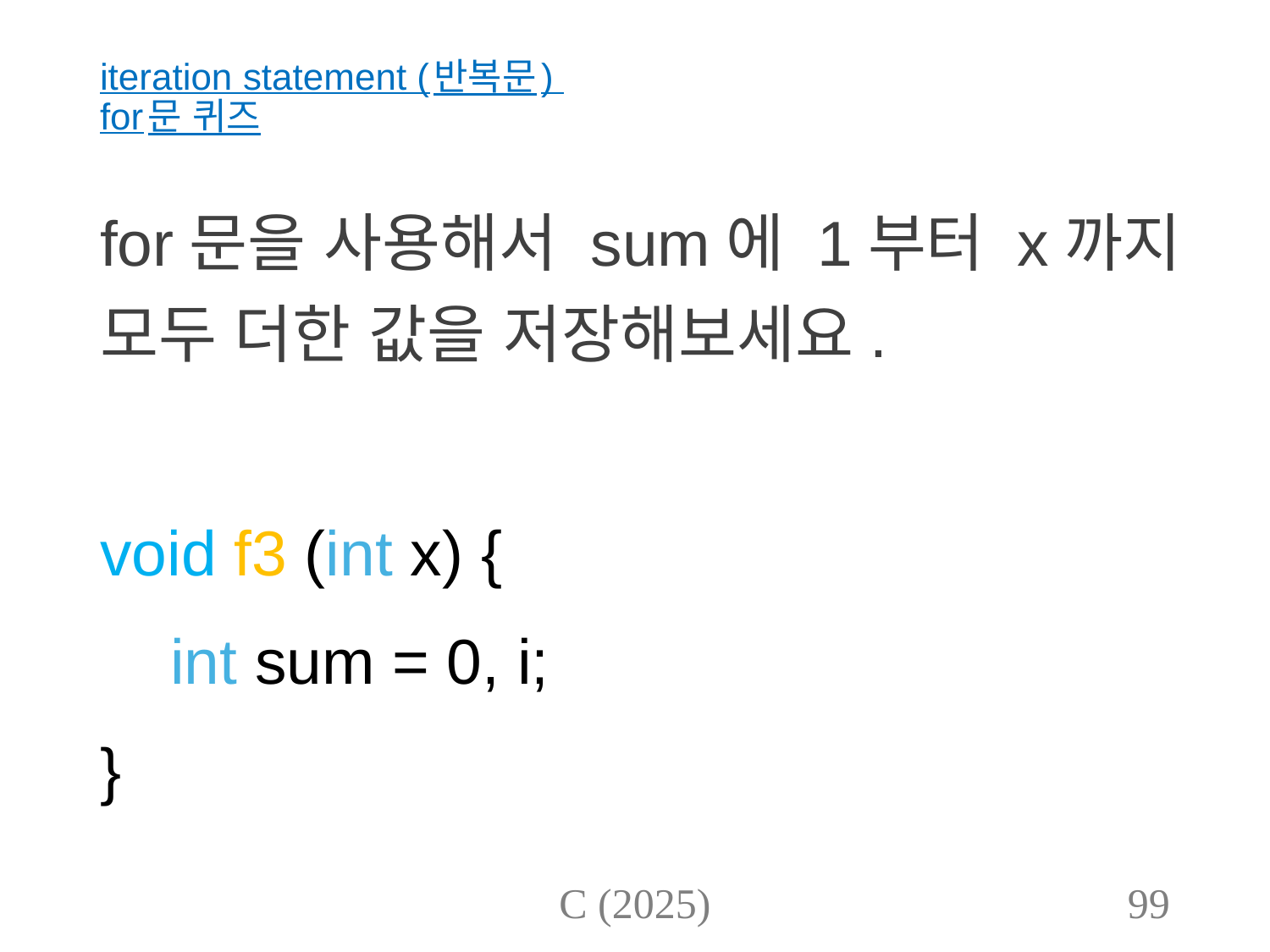

# iteration statement (반복문) for문 퀴즈
for문을 사용해서 sum에 1부터 x까지 모두 더한 값을 저장해보세요.

void f3 (int x) {
    int sum = 0, i;
}
C (2025)
99